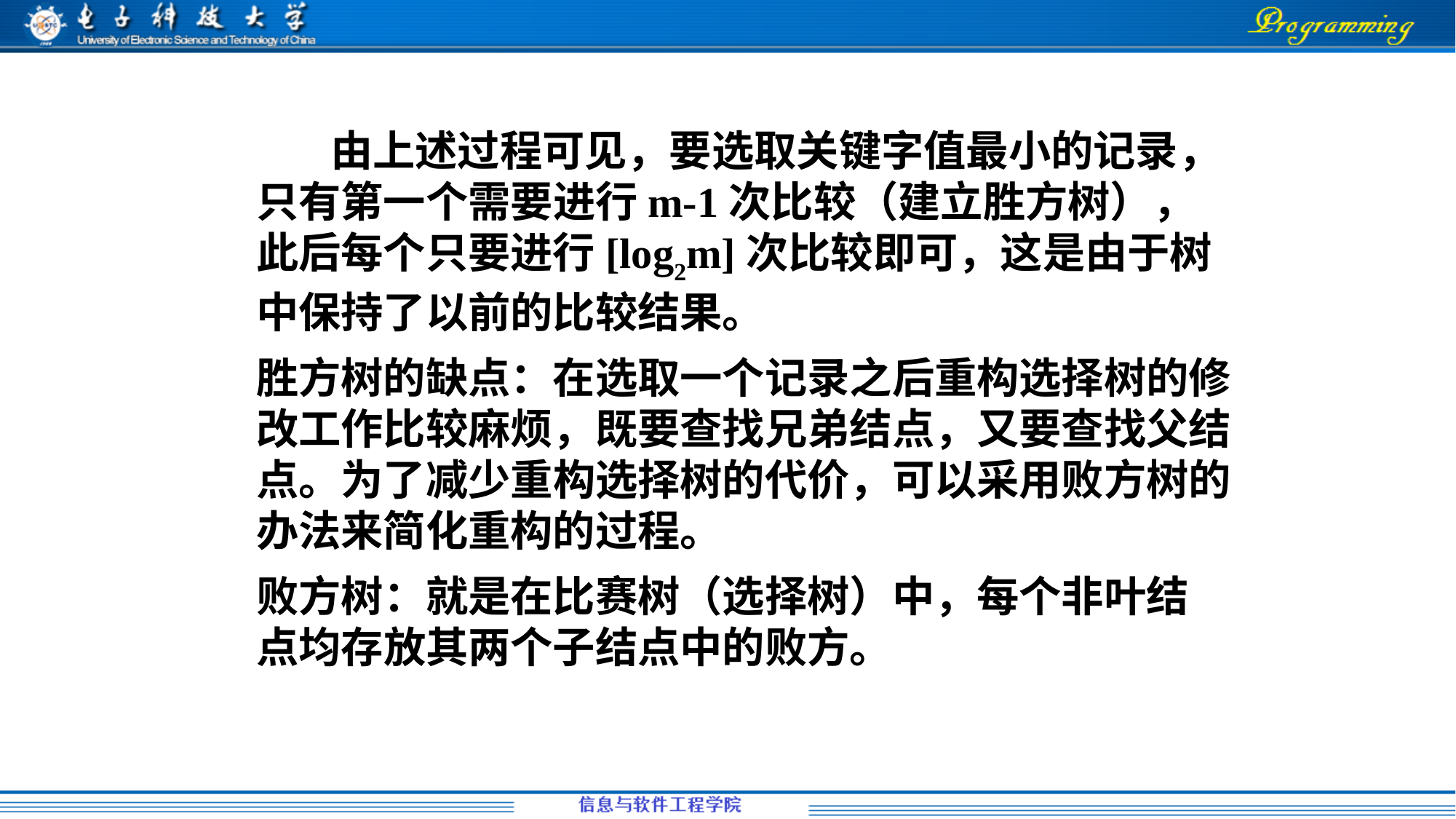

由上述过程可见，要选取关键字值最小的记录，只有第一个需要进行m-1次比较（建立胜方树），此后每个只要进行[log2m]次比较即可，这是由于树中保持了以前的比较结果。
胜方树的缺点：在选取一个记录之后重构选择树的修改工作比较麻烦，既要查找兄弟结点，又要查找父结点。为了减少重构选择树的代价，可以采用败方树的办法来简化重构的过程。
败方树：就是在比赛树（选择树）中，每个非叶结点均存放其两个子结点中的败方。